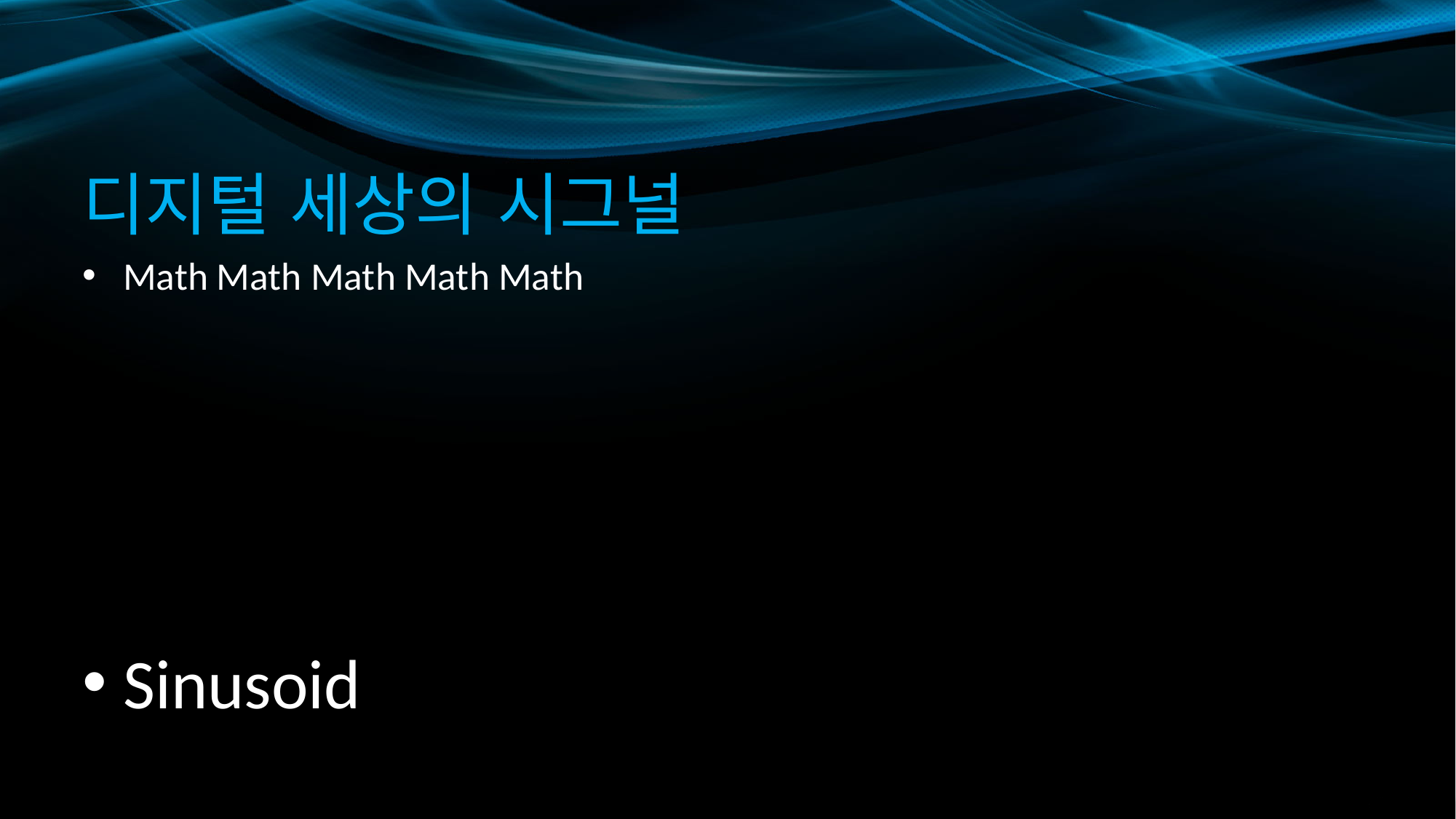

# 디지털 세상의 시그널
Math Math Math Math Math

Sinusoid